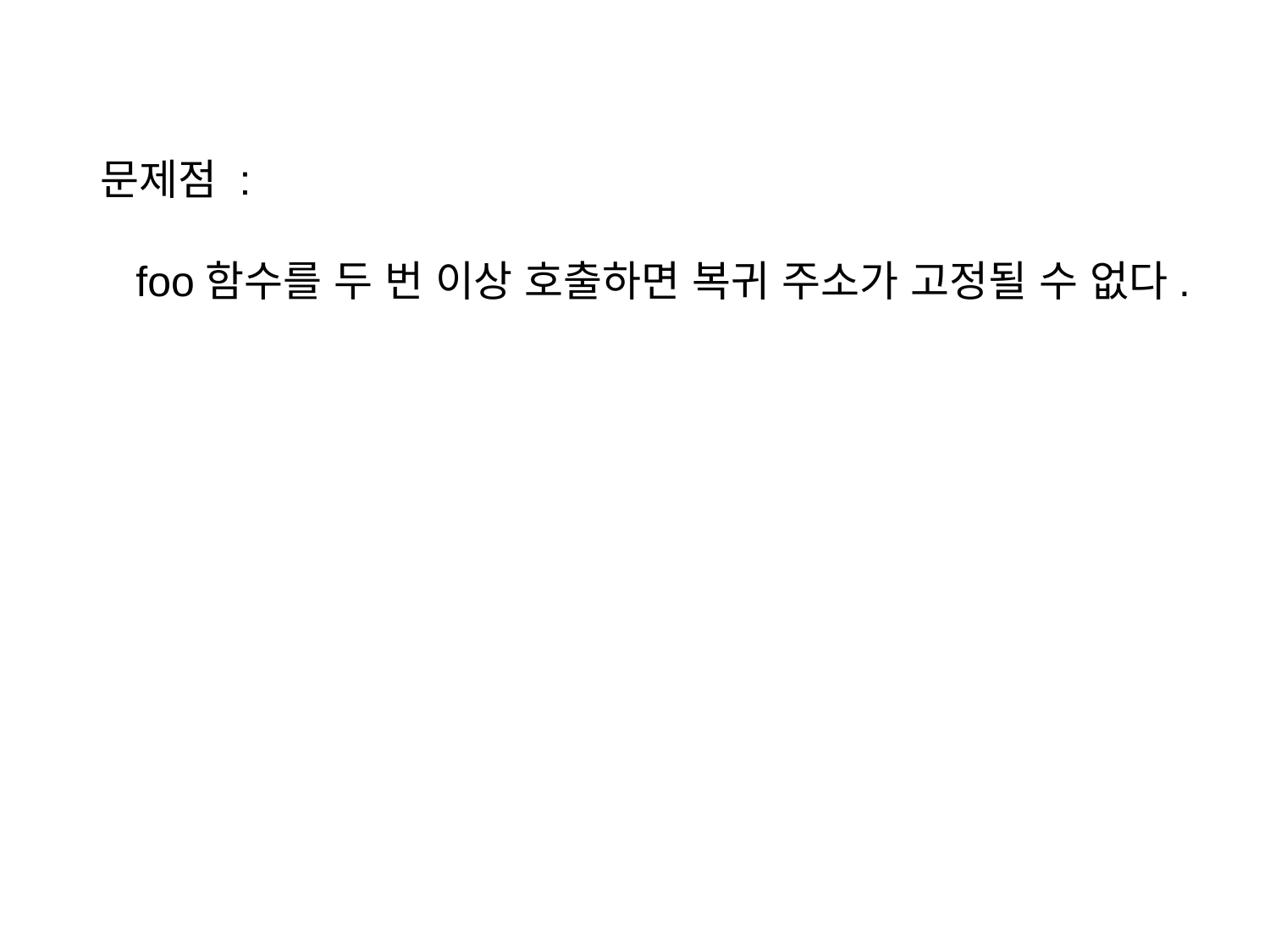

문제점 :

   foo함수를 두 번 이상 호출하면 복귀 주소가 고정될 수 없다.